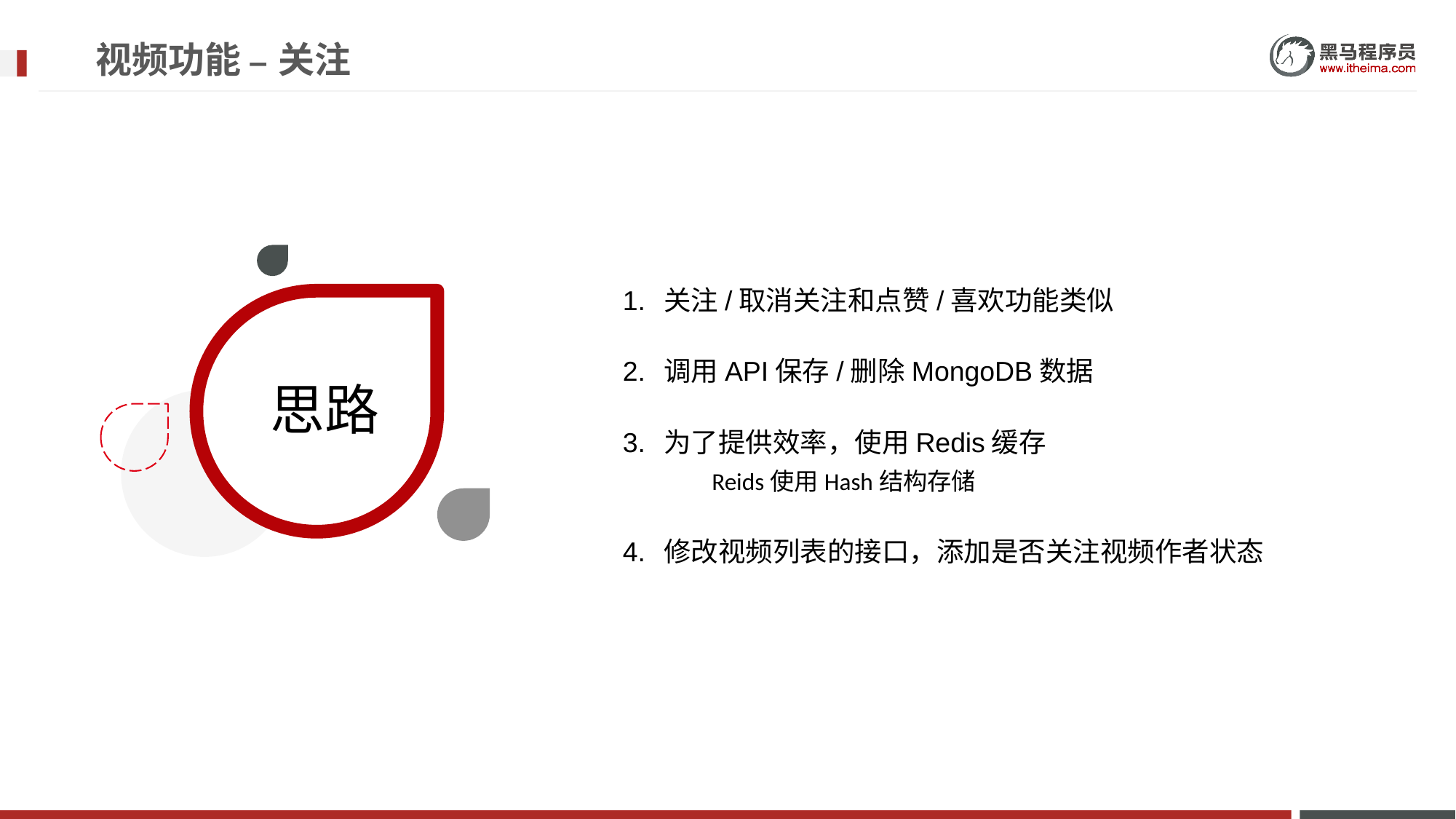

# 视频功能-关注
关注/取消关注和点赞/喜欢功能类似
调用API保存/删除MongoDB数据
为了提供效率，使用Redis缓存
 Reids使用Hash结构存储
修改视频列表的接口，添加是否关注视频作者状态